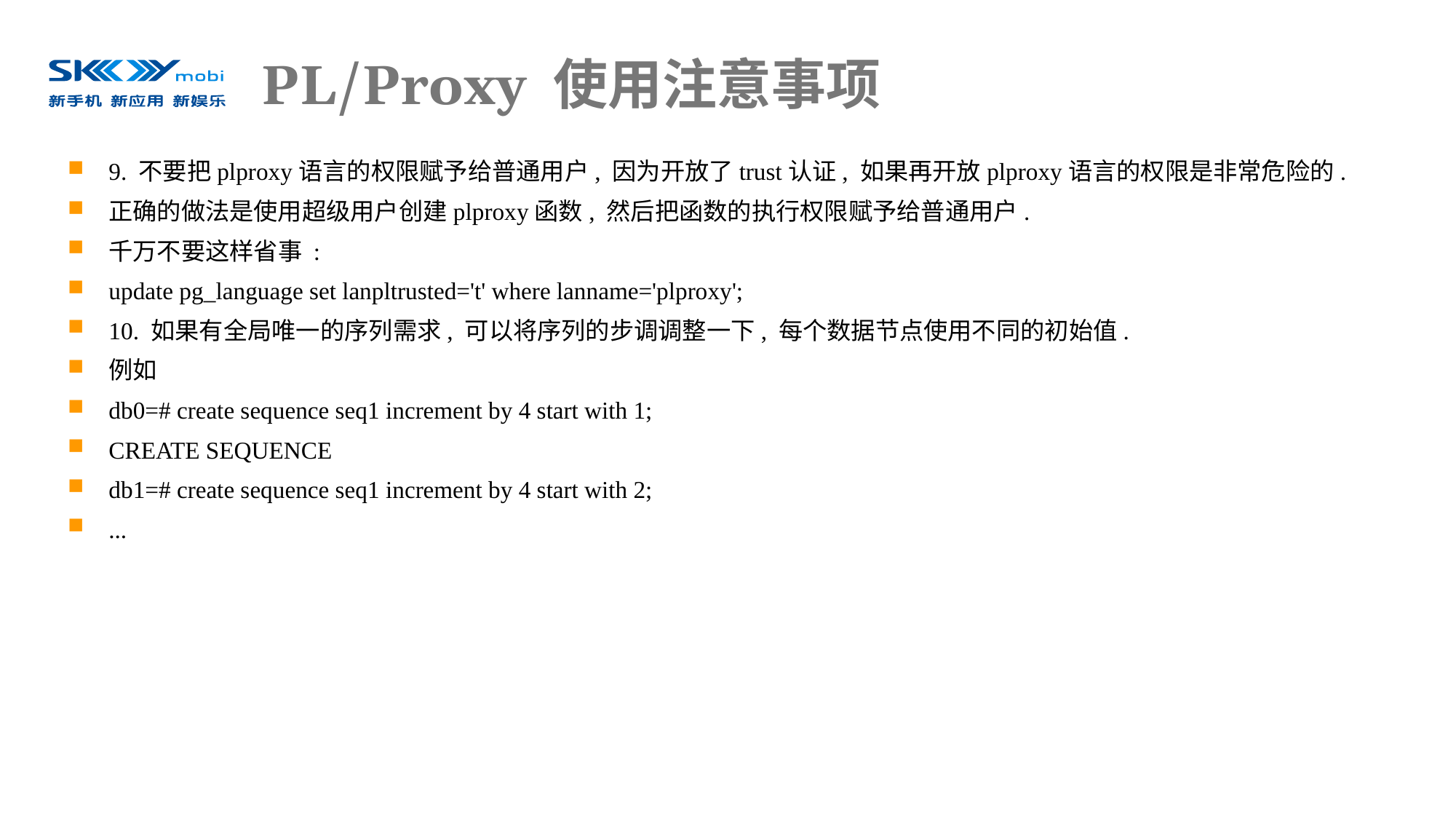

# PL/Proxy 使用注意事项
9. 不要把plproxy语言的权限赋予给普通用户, 因为开放了trust认证, 如果再开放plproxy语言的权限是非常危险的.
正确的做法是使用超级用户创建plproxy函数, 然后把函数的执行权限赋予给普通用户.
千万不要这样省事 :
update pg_language set lanpltrusted='t' where lanname='plproxy';
10. 如果有全局唯一的序列需求, 可以将序列的步调调整一下, 每个数据节点使用不同的初始值.
例如
db0=# create sequence seq1 increment by 4 start with 1;
CREATE SEQUENCE
db1=# create sequence seq1 increment by 4 start with 2;
...